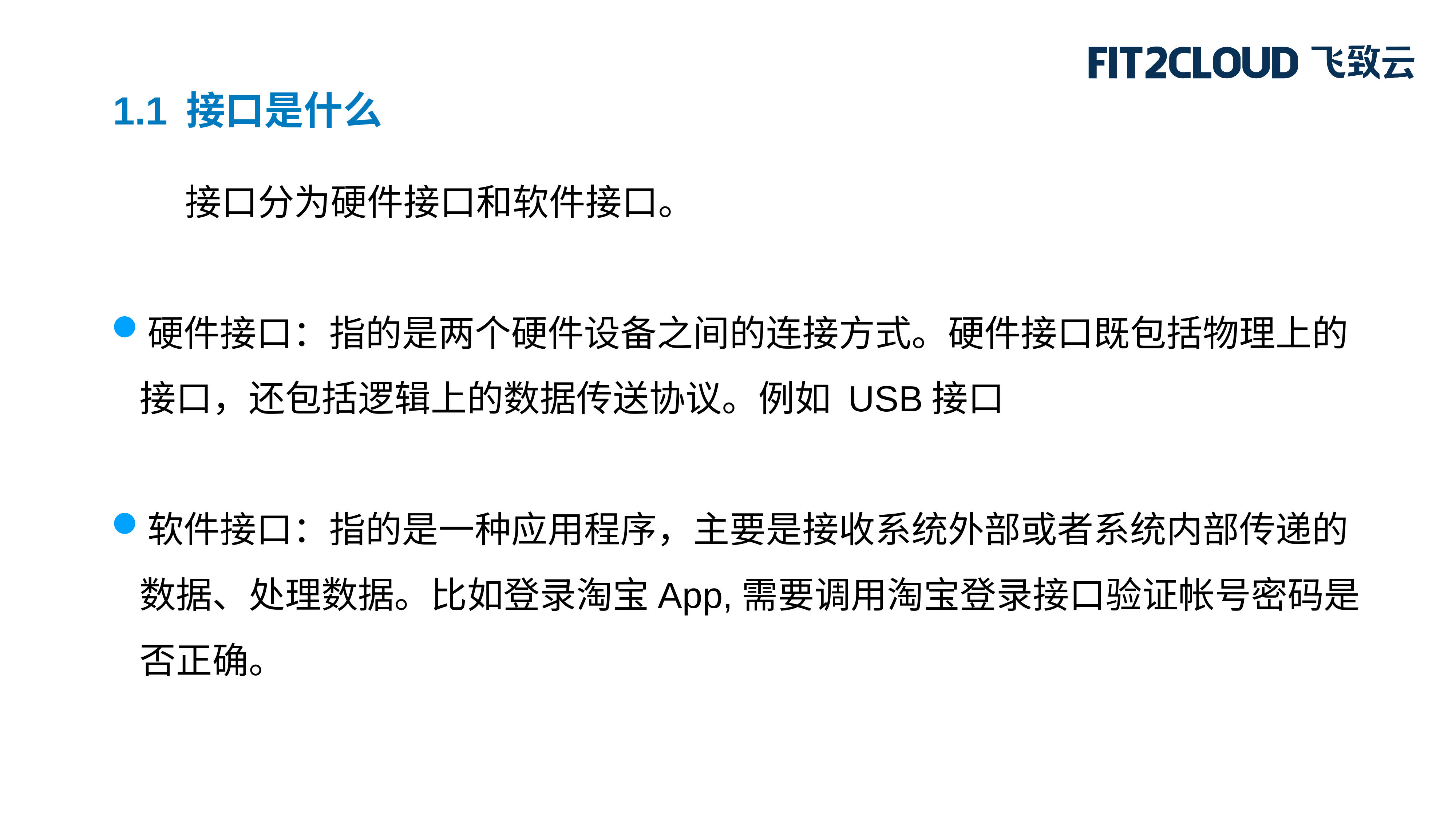

1.1 接口是什么
        接口分为硬件接口和软件接口。

硬件接口：指的是两个硬件设备之间的连接方式。硬件接口既包括物理上的接口，还包括逻辑上的数据传送协议。例如 USB接口

软件接口：指的是一种应用程序，主要是接收系统外部或者系统内部传递的数据、处理数据。比如登录淘宝App,需要调用淘宝登录接口验证帐号密码是否正确。